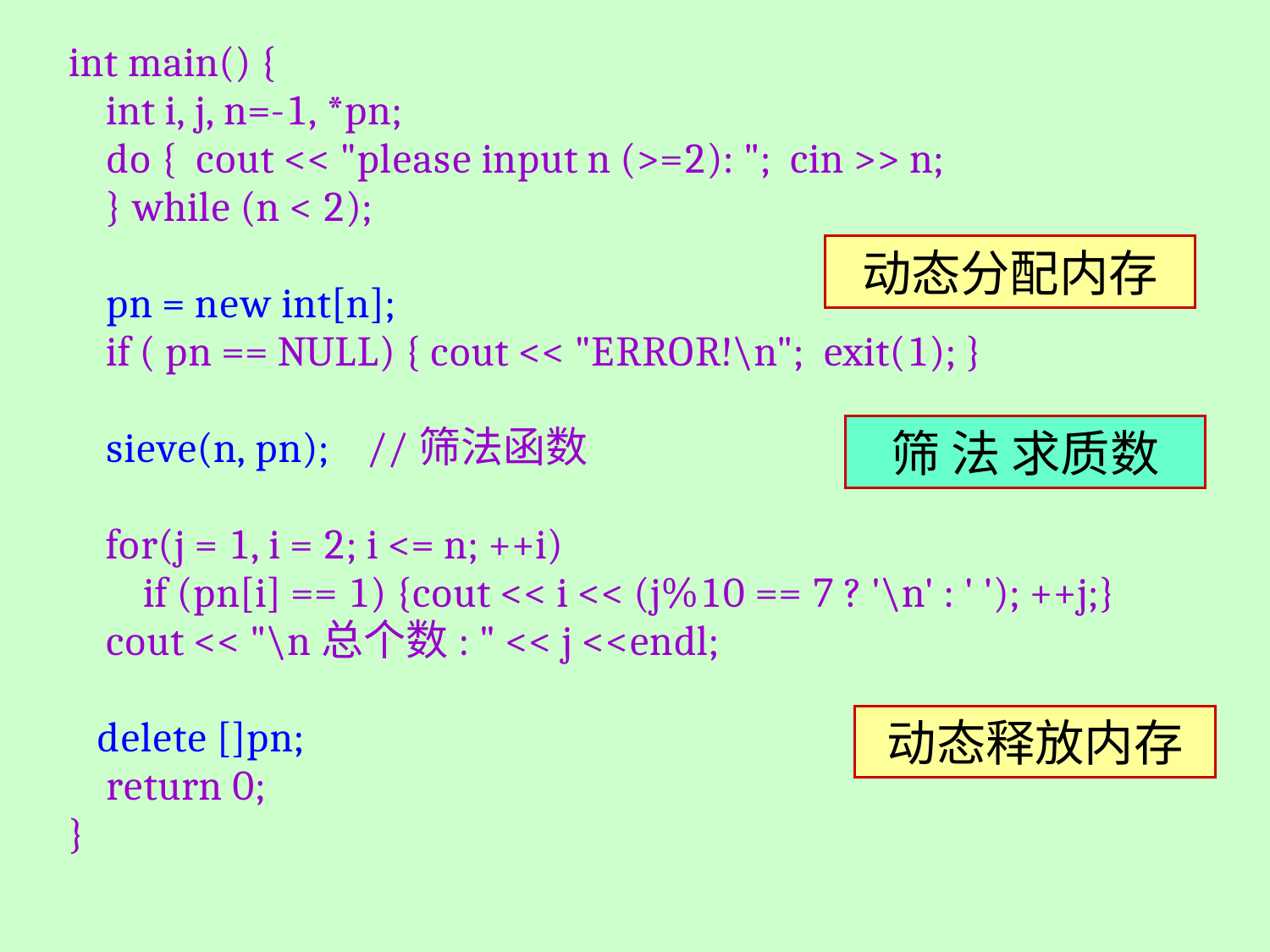

int main() {
    int i, j, n=-1, *pn;
    do {  cout << "please input n (>=2): ";  cin >> n;
    } while (n < 2);

    pn = new int[n];
    if ( pn == NULL) { cout << "ERROR!\n";  exit(1); }

    sieve(n, pn);    //筛法函数

    for(j = 1, i = 2; i <= n; ++i)
        if (pn[i] == 1) {cout << i << (j%10 == 7 ? '\n' : ' '); ++j;}
    cout << "\n总个数: " << j <<endl;

   delete []pn;
    return 0;
}
动态分配内存
筛 法 求质数
动态释放内存